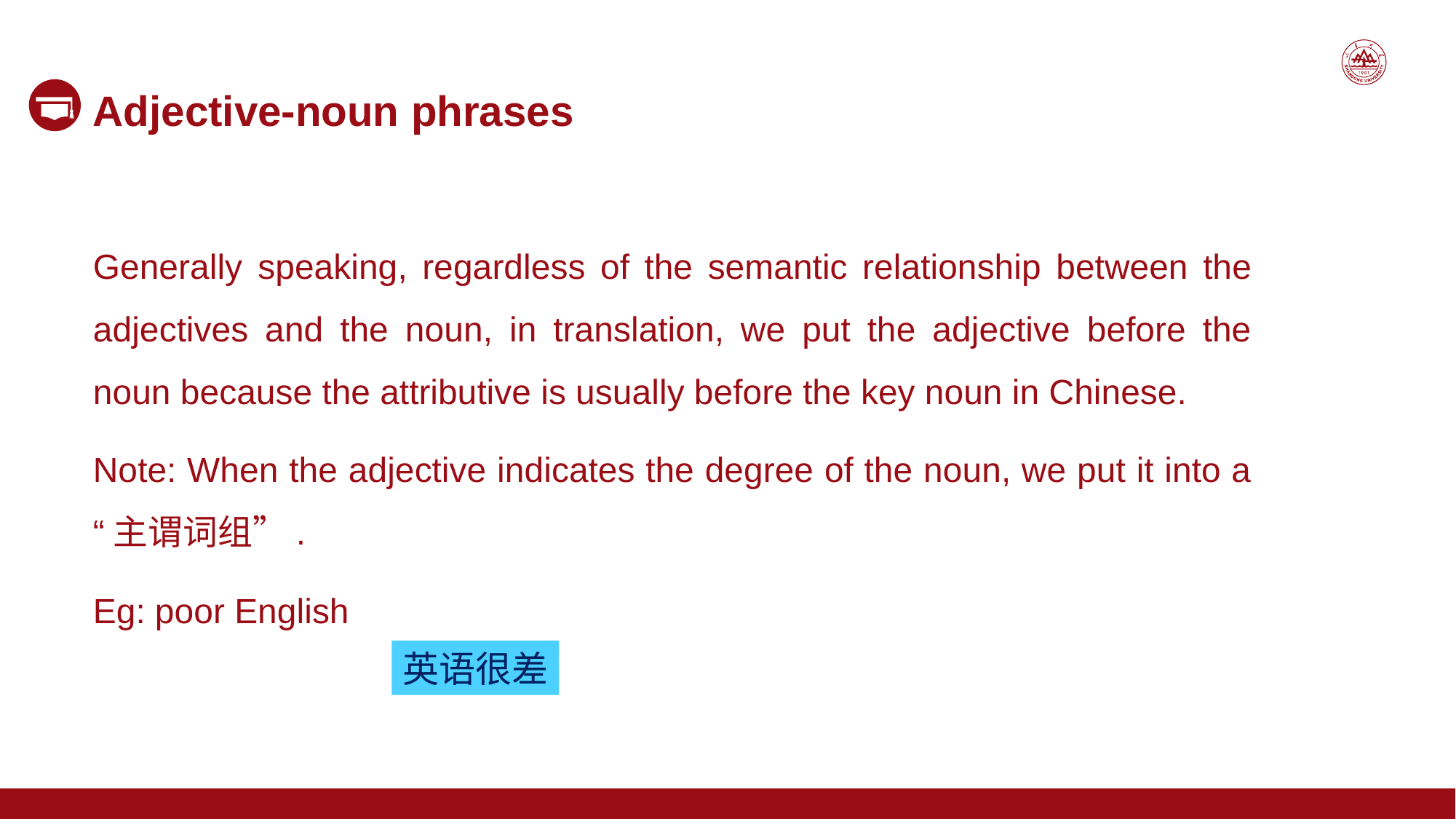

Adjective-noun phrases
Generally speaking, regardless of the semantic relationship between the adjectives and the noun, in translation, we put the adjective before the noun because the attributive is usually before the key noun in Chinese.
Note: When the adjective indicates the degree of the noun, we put it into a “主谓词组”.
Eg: poor English

英语很差